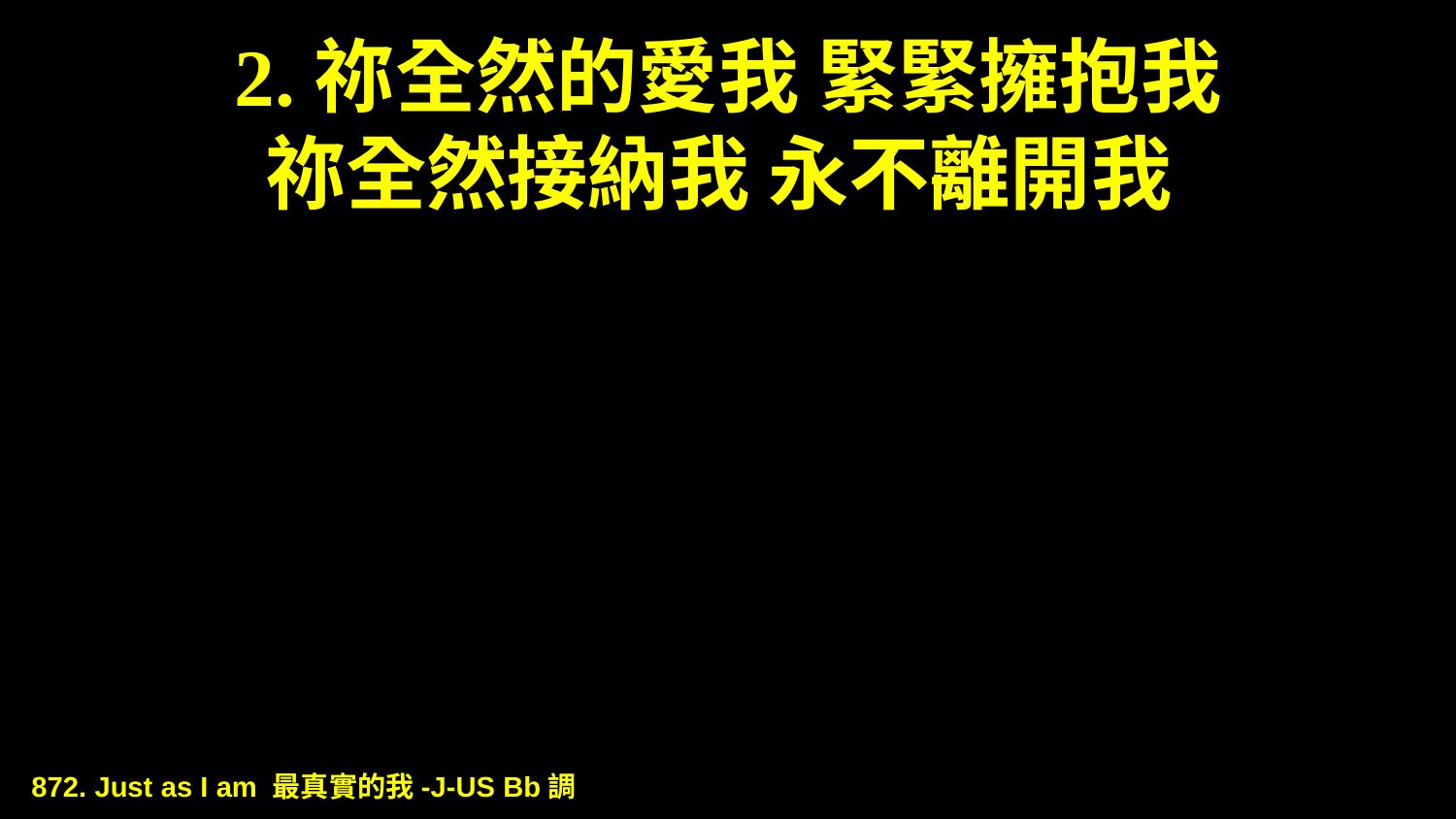

# 2.祢全然的愛我 緊緊擁抱我 祢全然接納我 永不離開我
872. Just as I am 最真實的我-J-US Bb調